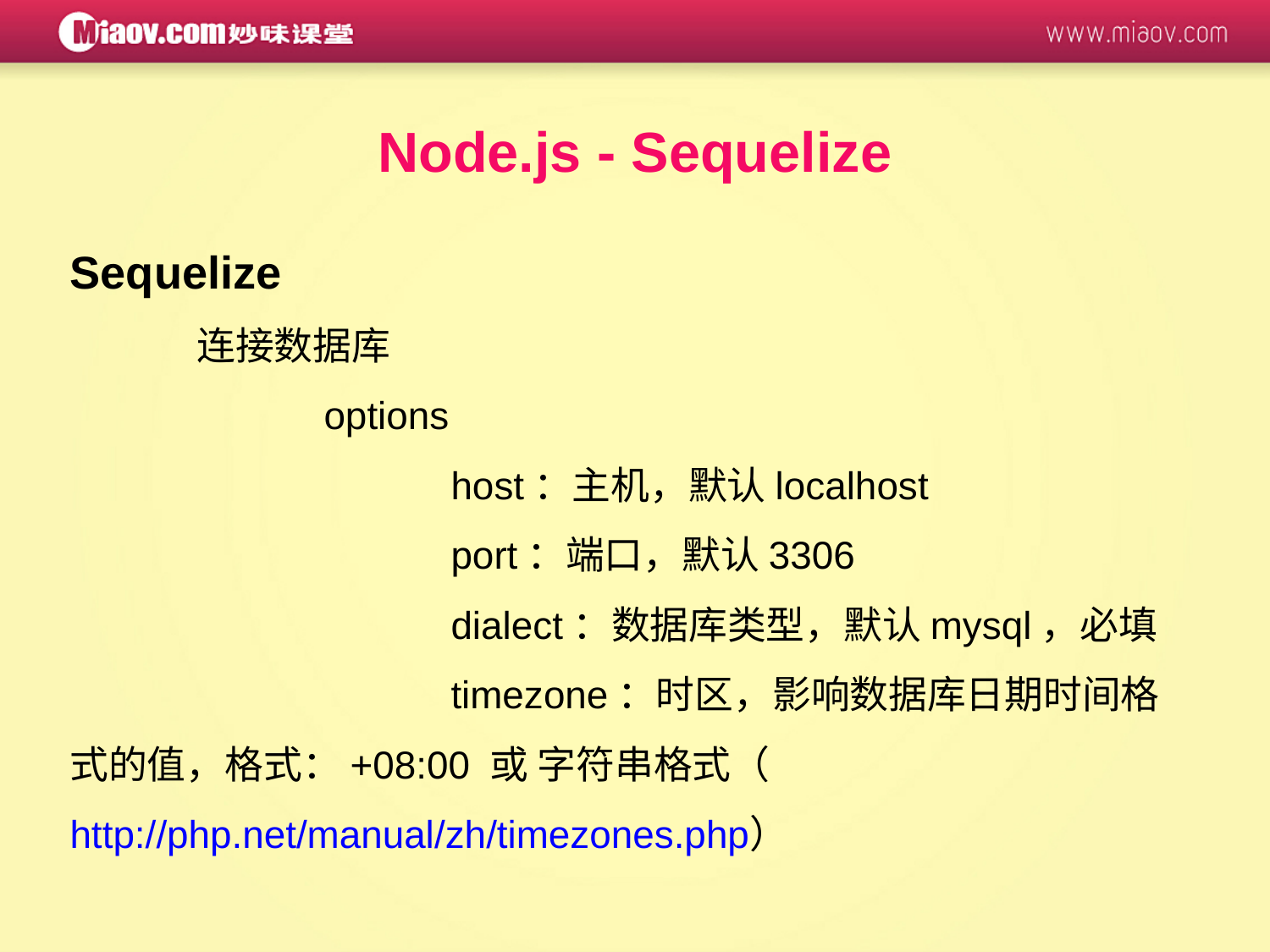

Node.js - Sequelize
Sequelize
	连接数据库
		options
			host：主机，默认localhost
			port：端口，默认3306
			dialect：数据库类型，默认mysql，必填
			timezone：时区，影响数据库日期时间格式的值，格式：+08:00 或 字符串格式（http://php.net/manual/zh/timezones.php）